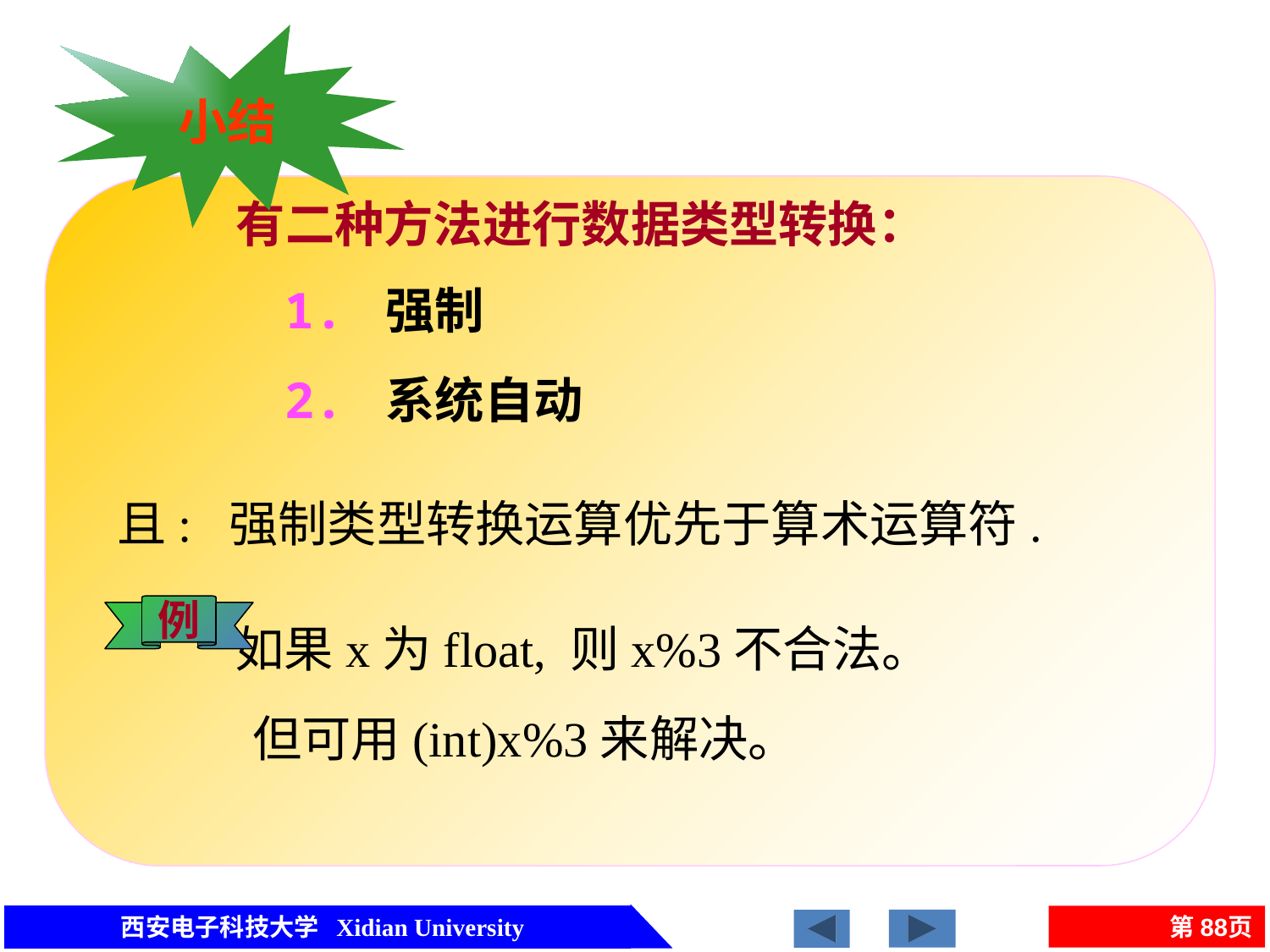

小结

　　有二种方法进行数据类型转换：
1. 强制
2. 系统自动
且:  强制类型转换运算优先于算术运算符.
例
　  如果x为float, 则x%3不合法。
       但可用(int)x%3来解决。